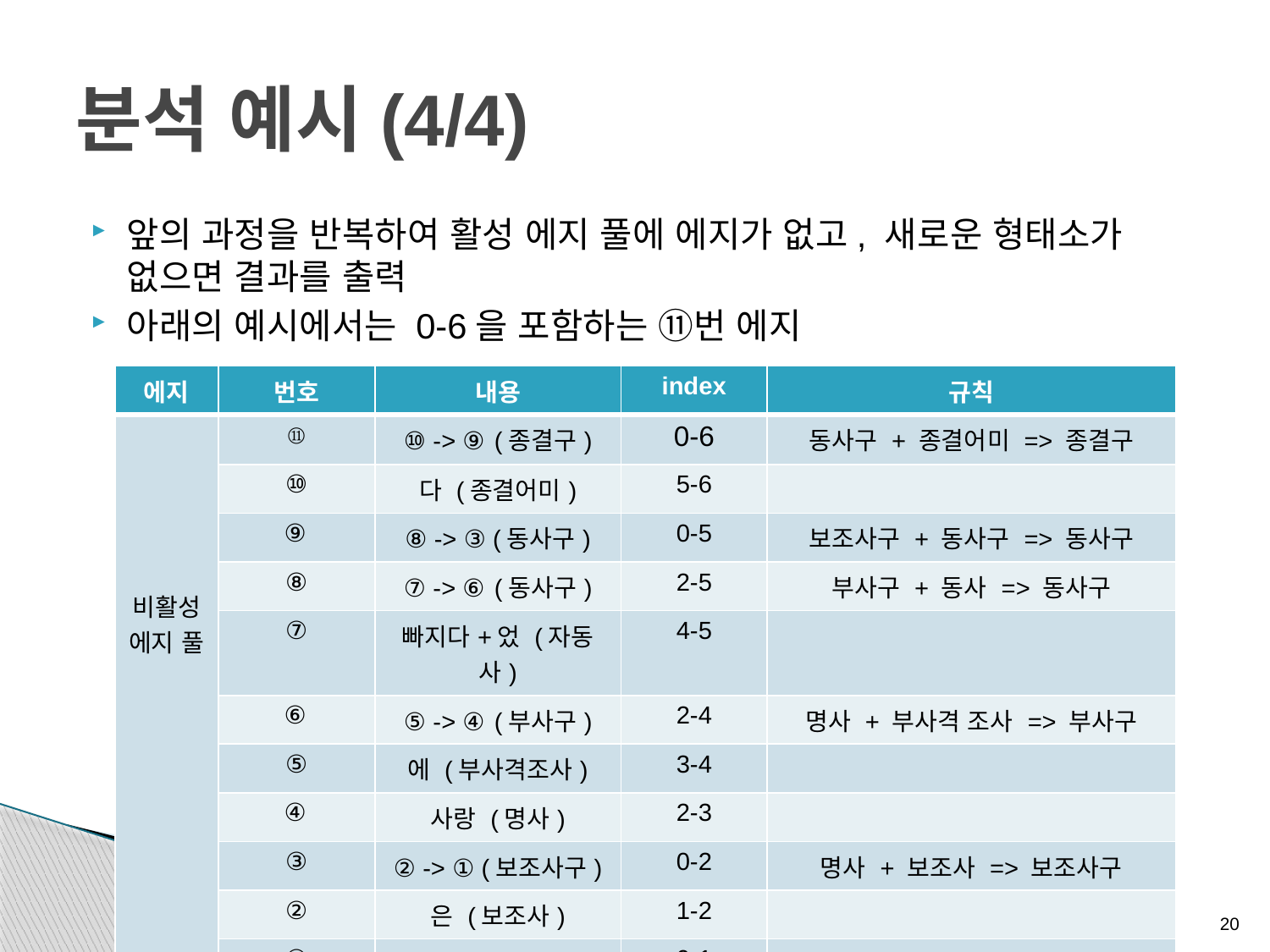

# 분석 예시(4/4)
앞의 과정을 반복하여 활성 에지 풀에 에지가 없고, 새로운 형태소가 없으면 결과를 출력
아래의 예시에서는 0-6을 포함하는 ⑪번 에지
| 에지 | 번호 | 내용 | index | 규칙 |
| --- | --- | --- | --- | --- |
| 비활성 에지 풀 | ⑪ | ⑩ -> ⑨ (종결구) | 0-6 | 동사구 + 종결어미 => 종결구 |
|  | ⑩ | 다 (종결어미) | 5-6 |  |
|  | ⑨ | ⑧ -> ③ (동사구) | 0-5 | 보조사구 + 동사구 => 동사구 |
|  | ⑧ | ⑦ -> ⑥ (동사구) | 2-5 | 부사구 + 동사 => 동사구 |
|  | ⑦ | 빠지다+었 (자동사) | 4-5 |  |
|  | ⑥ | ⑤ -> ④ (부사구) | 2-4 | 명사 + 부사격 조사 => 부사구 |
|  | ⑤ | 에 (부사격조사) | 3-4 |  |
|  | ④ | 사랑 (명사) | 2-3 |  |
|  | ③ | ② -> ① (보조사구) | 0-2 | 명사 + 보조사 => 보조사구 |
|  | ② | 은 (보조사) | 1-2 |  |
|  | ① | 선생님 (명사) | 0-1 |  |
20